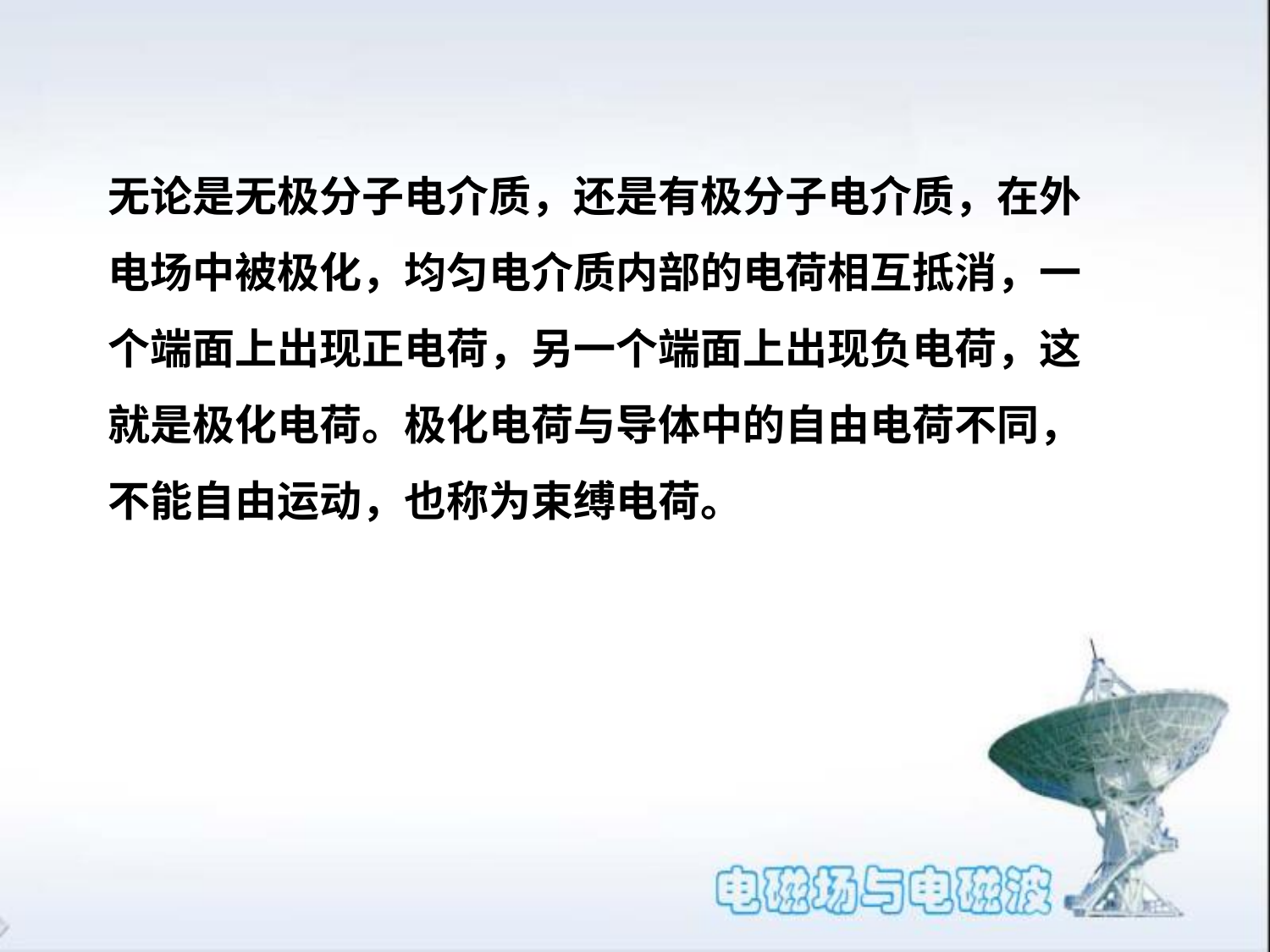

无论是无极分子电介质，还是有极分子电介质，在外电场中被极化，均匀电介质内部的电荷相互抵消，一个端面上出现正电荷，另一个端面上出现负电荷，这就是极化电荷。极化电荷与导体中的自由电荷不同，不能自由运动，也称为束缚电荷。